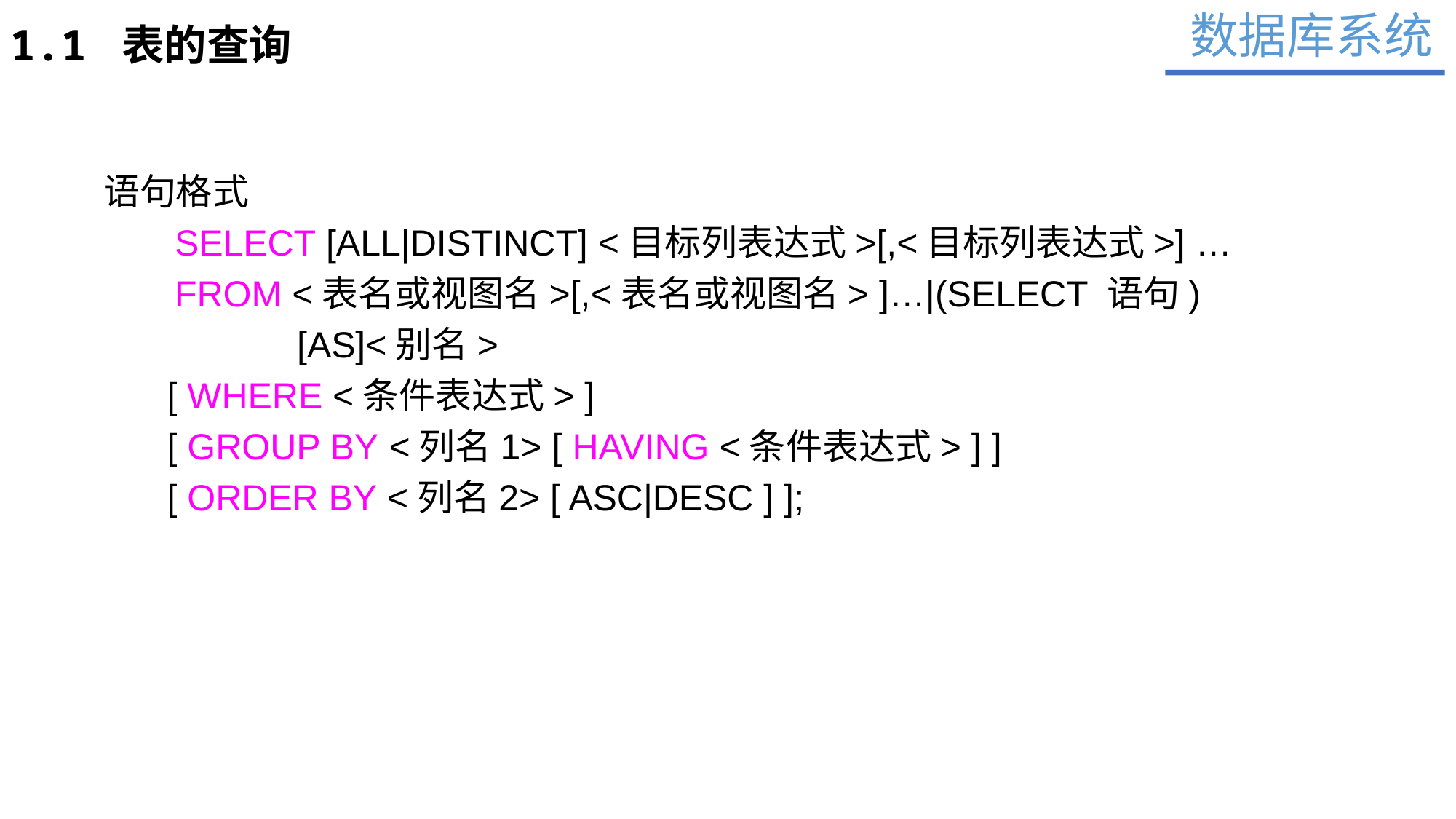

数据库系统
1.1 表的查询

语句格式
       SELECT [ALL|DISTINCT] <目标列表达式>[,<目标列表达式>] …
       FROM <表名或视图名>[,<表名或视图名> ]…|(SELECT 语句)
                   [AS]<别名>
[ WHERE <条件表达式> ]
[ GROUP BY <列名1> [ HAVING <条件表达式> ] ]
[ ORDER BY <列名2> [ ASC|DESC ] ];